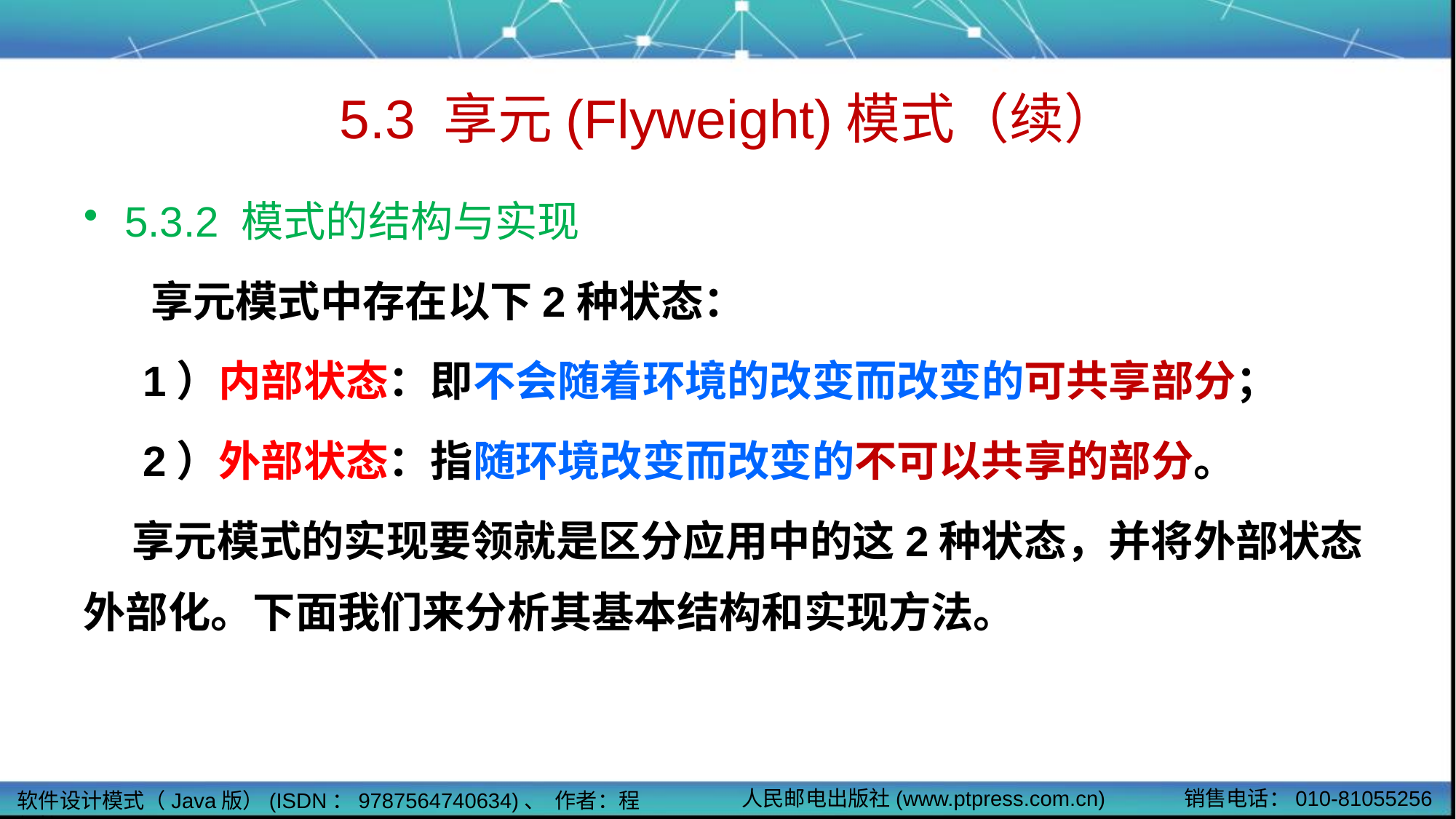

# 5.3 享元(Flyweight)模式（续）
5.3.2 模式的结构与实现
      享元模式中存在以下2种状态：
     1）内部状态：即不会随着环境的改变而改变的可共享部分；
     2）外部状态：指随环境改变而改变的不可以共享的部分。
    享元模式的实现要领就是区分应用中的这2种状态，并将外部状态外部化。下面我们来分析其基本结构和实现方法。
人民邮电出版社(www.ptpress.com.cn)
销售电话：010-81055256
软件设计模式（Java版）(ISDN：9787564740634)、  作者：程细柱